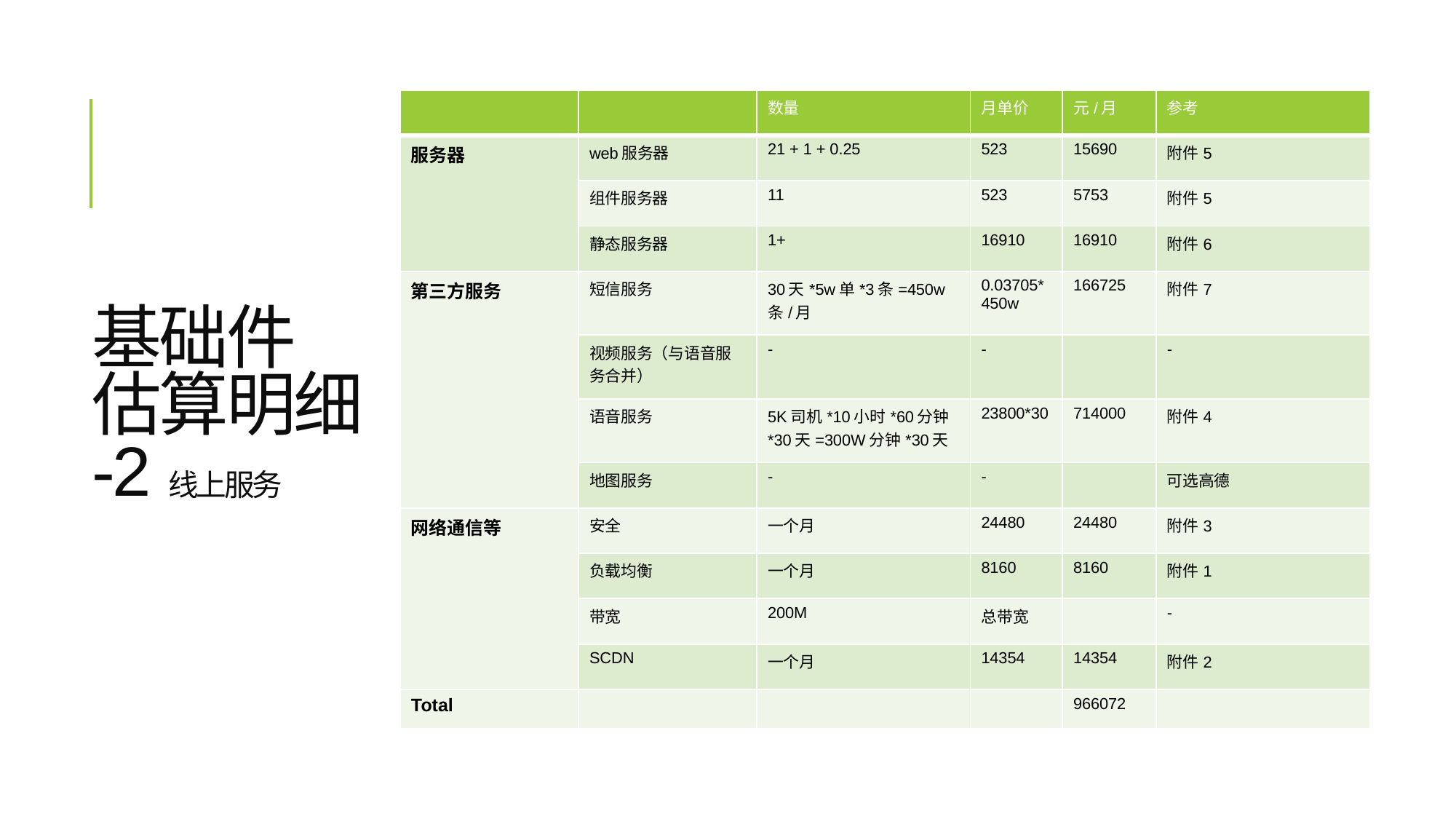

# 基础件 估算明细 -2线上服务
|  |  | 数量 | 月单价 | 元/月 | 参考 |
| --- | --- | --- | --- | --- | --- |
| 服务器 | web服务器 | 21 + 1 + 0.25 | 523 | 15690 | 附件5 |
|  | 组件服务器 | 11 | 523 | 5753 | 附件5 |
|  | 静态服务器 | 1+ | 16910 | 16910 | 附件6 |
| 第三方服务 | 短信服务 | 30天\*5w单\*3条=450w条/月 | 0.03705\*450w | 166725 | 附件7 |
|  | 视频服务（与语音服务合并） | - | - |  | - |
|  | 语音服务 | 5K司机\*10小时\*60分钟\*30天=300W分钟\*30天 | 23800\*30 | 714000 | 附件4 |
|  | 地图服务 | - | - |  | 可选高德 |
| 网络通信等 | 安全 | 一个月 | 24480 | 24480 | 附件3 |
|  | 负载均衡 | 一个月 | 8160 | 8160 | 附件1 |
|  | 带宽 | 200M | 总带宽 |  | - |
|  | SCDN | 一个月 | 14354 | 14354 | 附件2 |
| Total |  |  |  | 966072 |  |